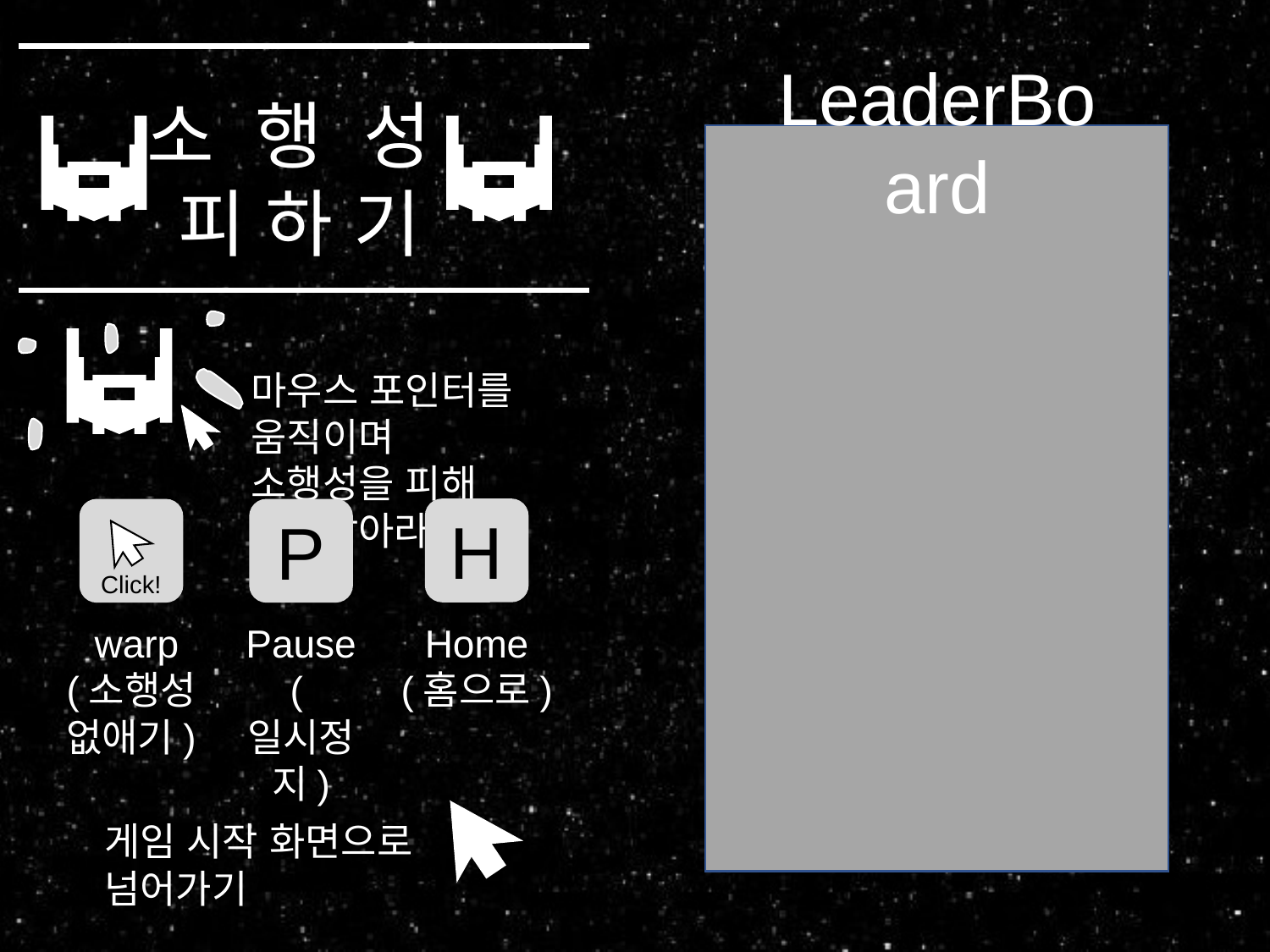

LeaderBoard
소  행  성
피 하 기

마우스 포인터를 움직이며
소행성을 피해 살아남아라!
H
Home
(홈으로)

Click!
 warp
(소행성 없애기)
P
Pause
(일시정지)

게임 시작 화면으로 넘어가기